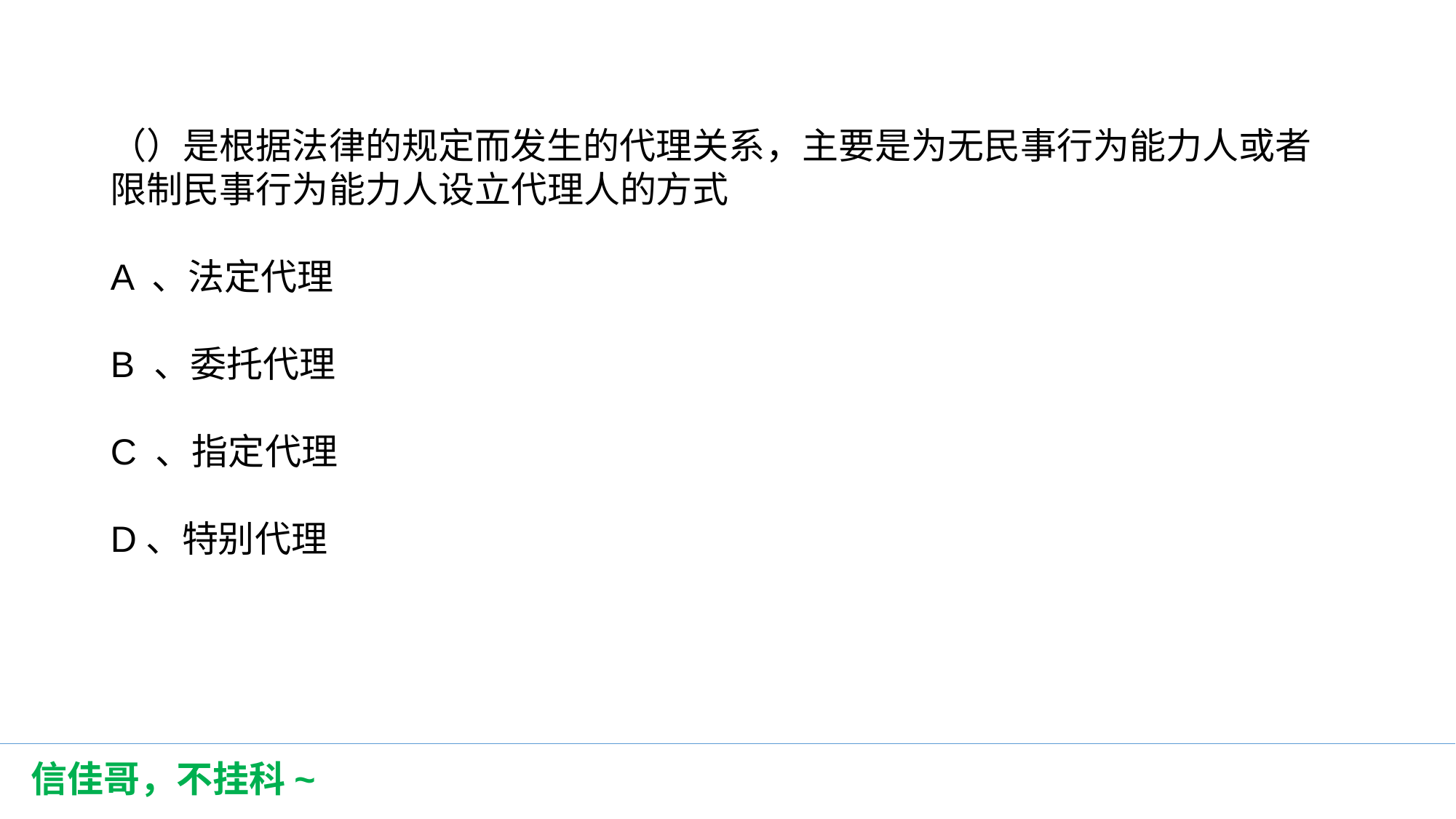

（）是根据法律的规定而发生的代理关系，主要是为无民事行为能力人或者限制民事行为能力人设立代理人的方式

A 、法定代理

B 、委托代理

C 、指定代理

D、特别代理